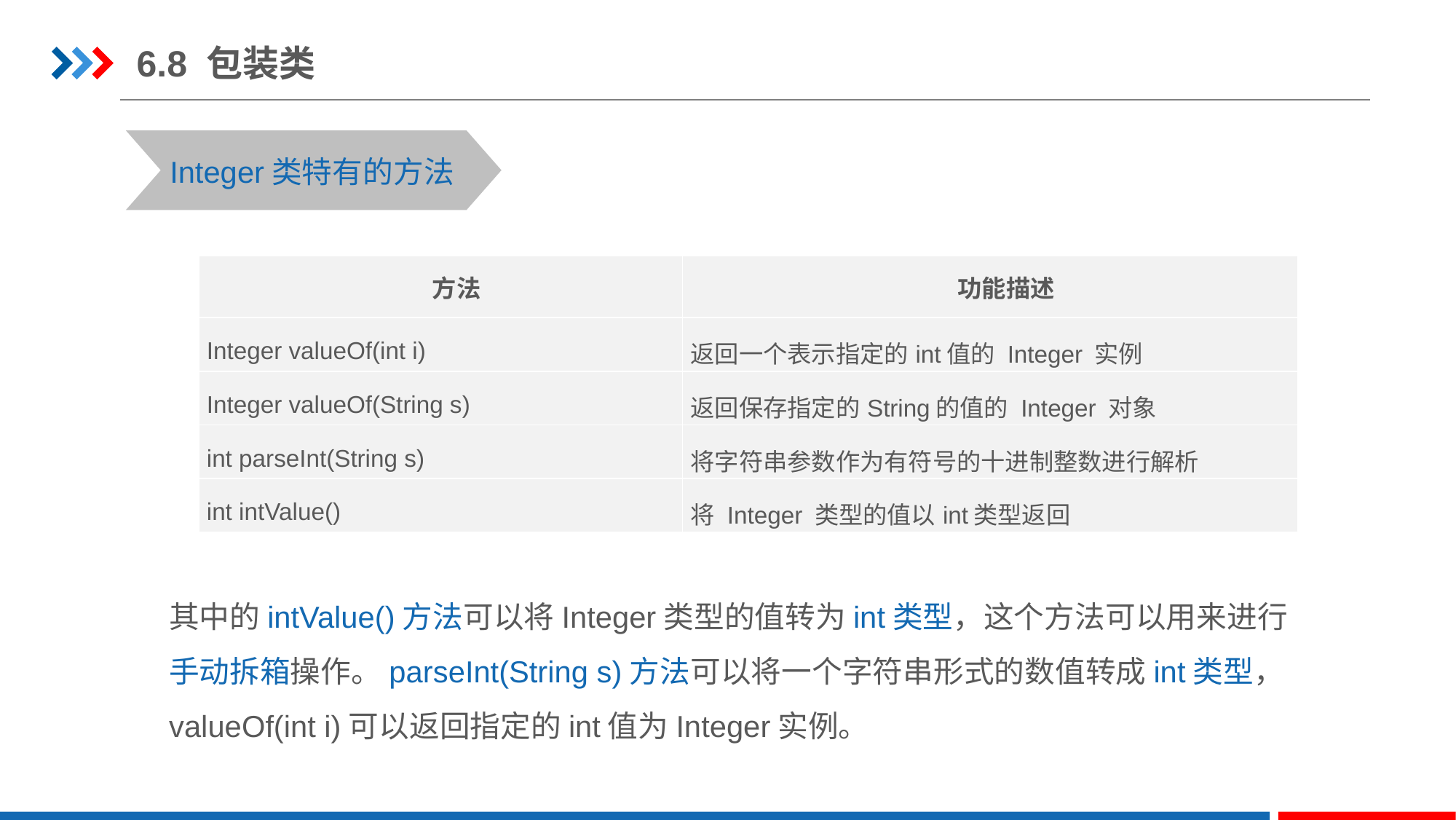

6.8 包装类

Integer类特有的方法
| 方法 | 功能描述 |
| --- | --- |
| Integer valueOf(int i) | 返回一个表示指定的int值的 Integer 实例 |
| Integer valueOf(String s) | 返回保存指定的String的值的 Integer 对象 |
| int parseInt(String s) | 将字符串参数作为有符号的十进制整数进行解析 |
| int intValue() | 将 Integer 类型的值以int类型返回 |
其中的intValue()方法可以将Integer类型的值转为int类型，这个方法可以用来进行手动拆箱操作。parseInt(String s)方法可以将一个字符串形式的数值转成int类型，valueOf(int i)可以返回指定的int值为Integer实例。